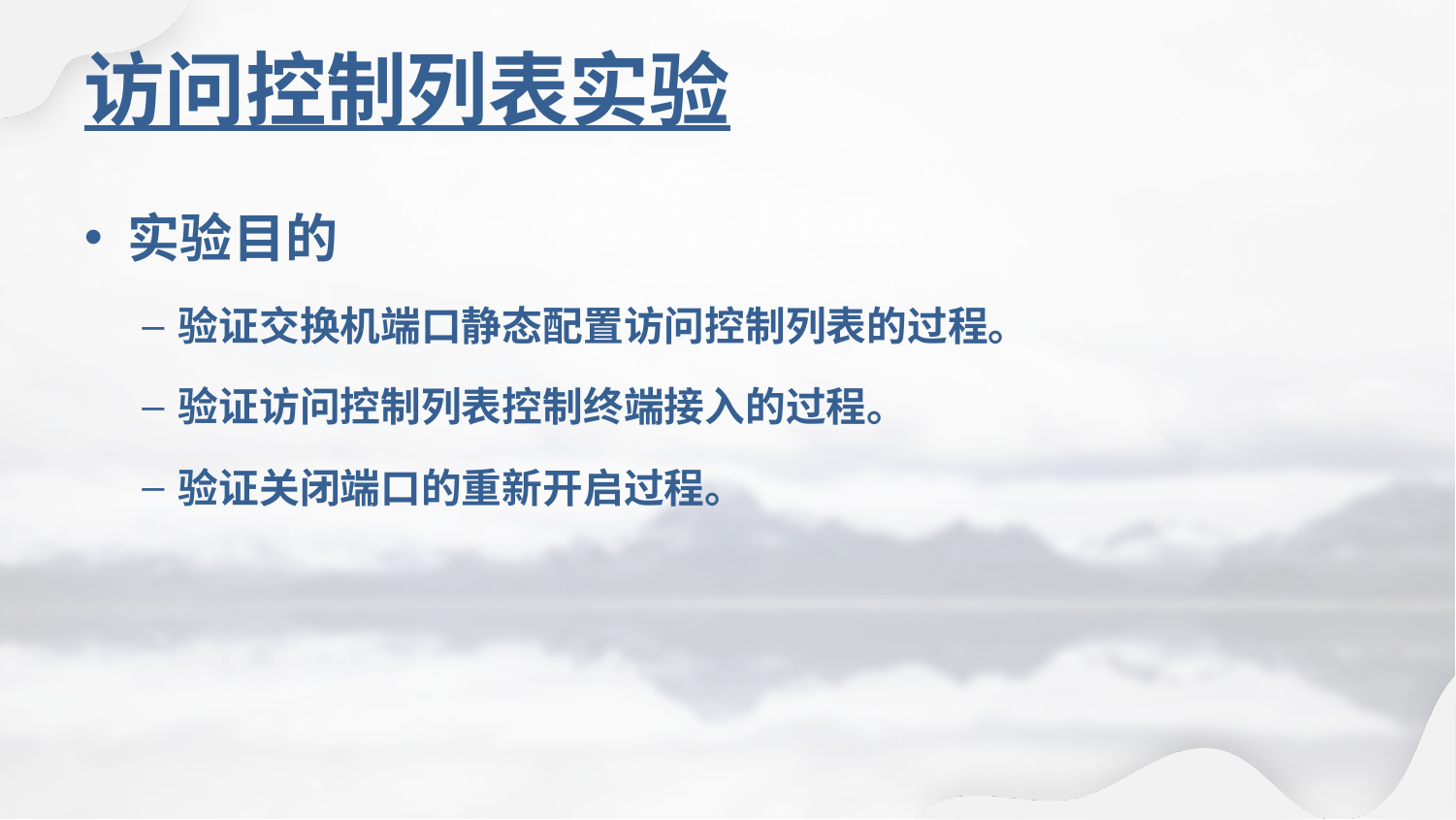

# 访问控制列表实验
实验目的
验证交换机端口静态配置访问控制列表的过程。
验证访问控制列表控制终端接入的过程。
验证关闭端口的重新开启过程。